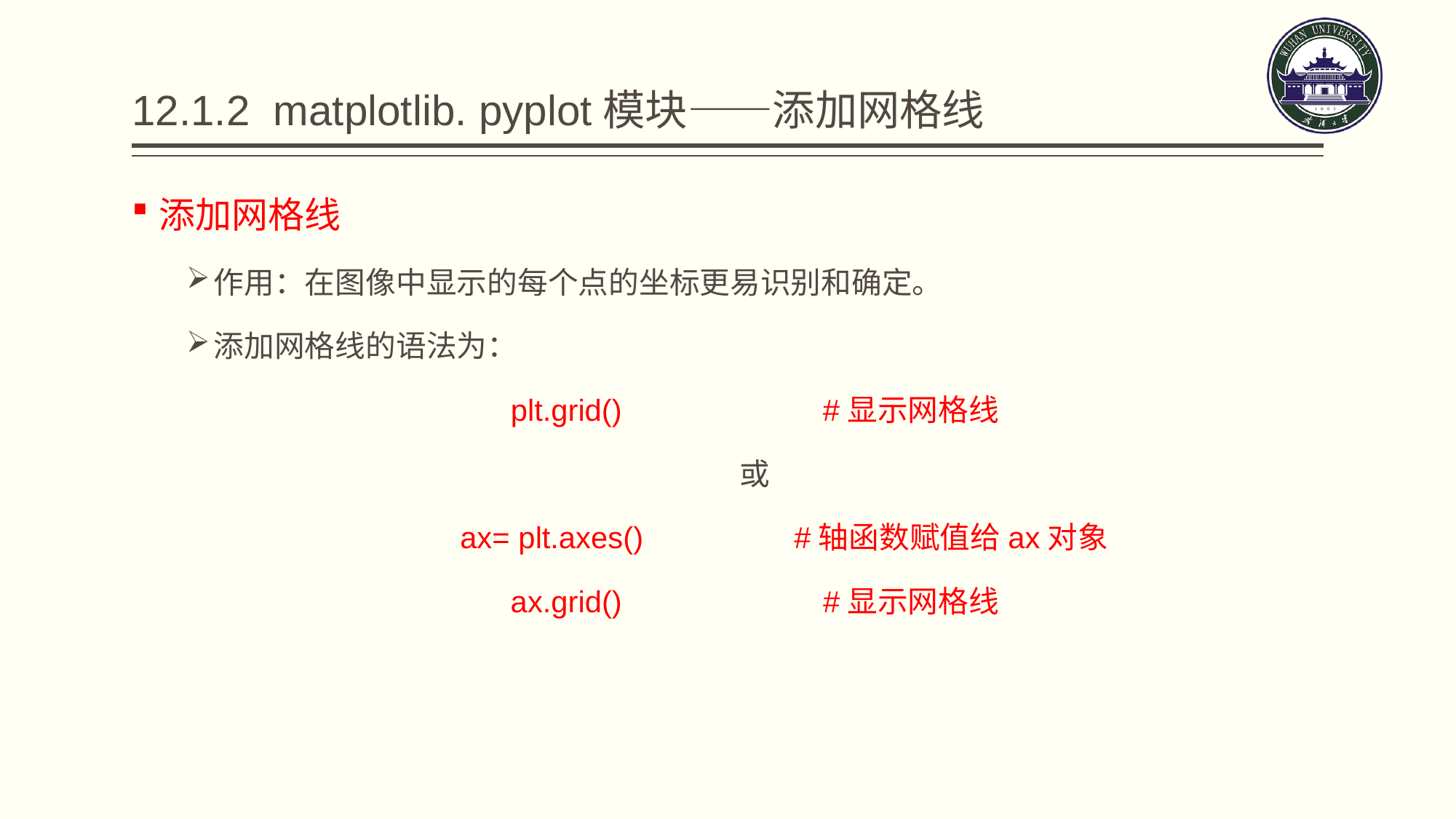

# 12.1.2  matplotlib. pyplot模块——添加网格线
添加网格线
作用：在图像中显示的每个点的坐标更易识别和确定。
添加网格线的语法为：
plt.grid()                        #显示网格线
或
       ax= plt.axes()                  #轴函数赋值给ax对象
ax.grid()                        #显示网格线